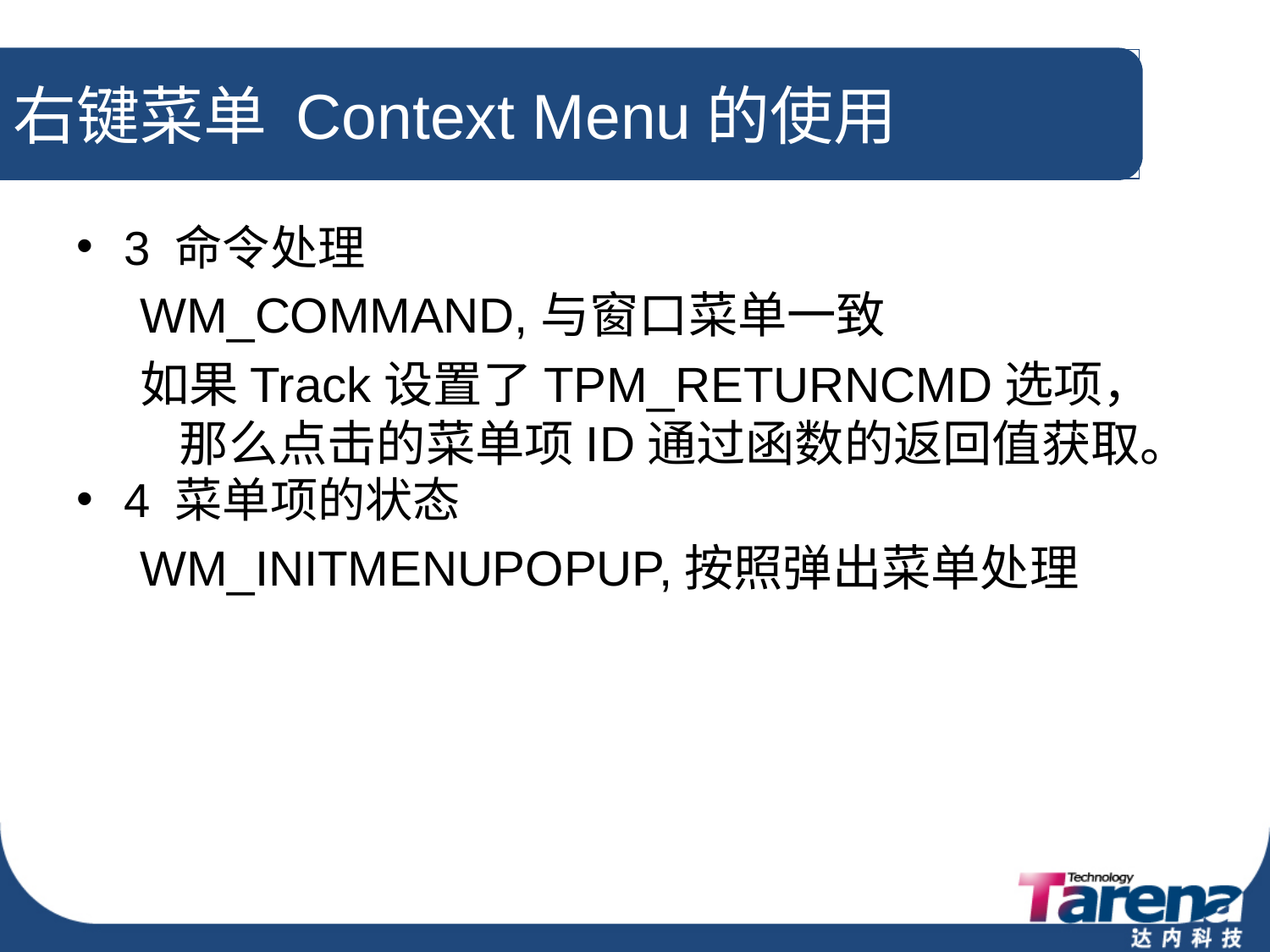

# 右键菜单 Context Menu的使用
3 命令处理
WM_COMMAND,与窗口菜单一致
如果Track设置了TPM_RETURNCMD选项，那么点击的菜单项ID通过函数的返回值获取。
4 菜单项的状态
WM_INITMENUPOPUP,按照弹出菜单处理